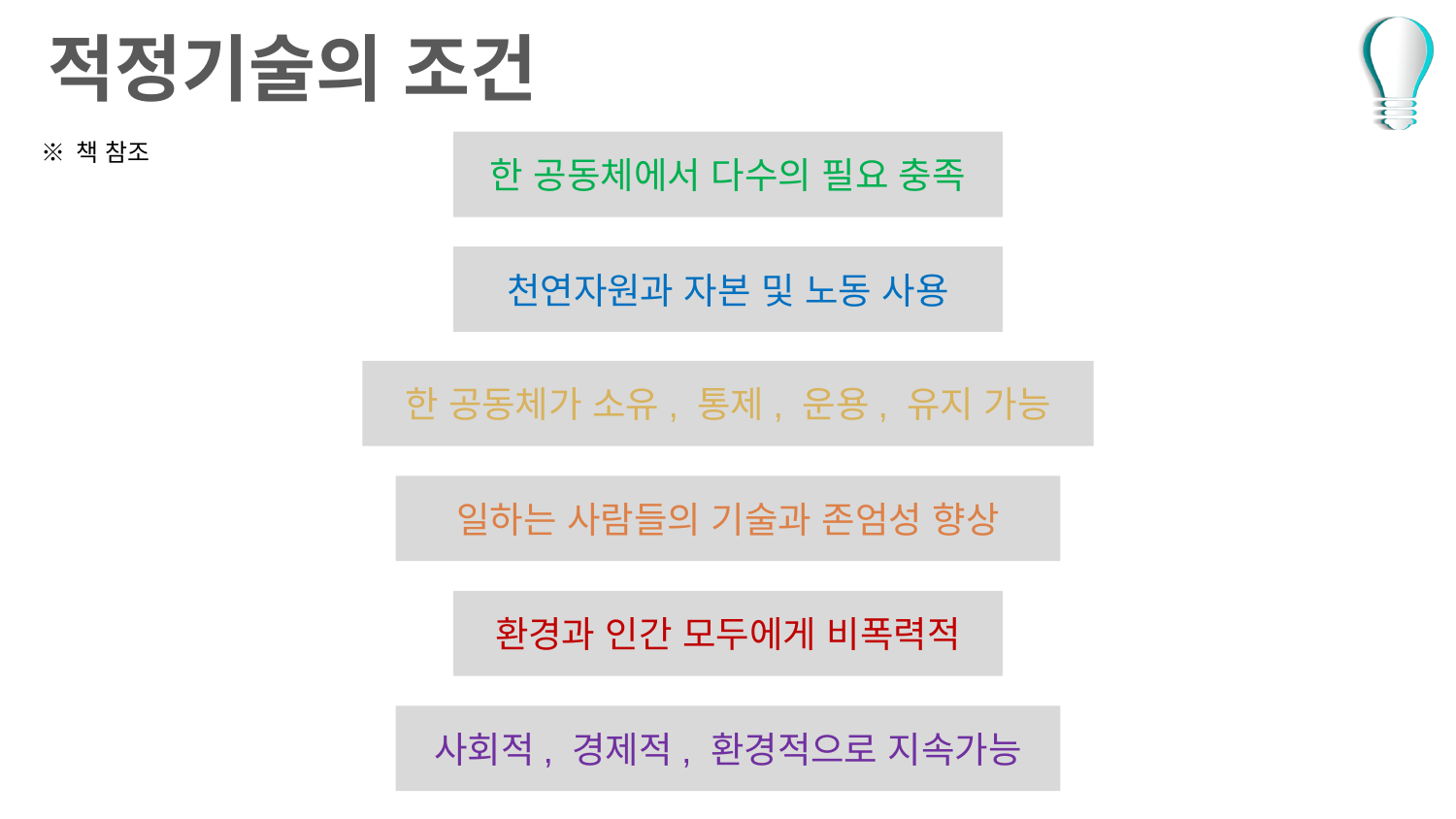

적정기술의 조건
※ 책 참조
한 공동체에서 다수의 필요 충족
천연자원과 자본 및 노동 사용
한 공동체가 소유, 통제, 운용, 유지 가능
일하는 사람들의 기술과 존엄성 향상
환경과 인간 모두에게 비폭력적
사회적, 경제적, 환경적으로 지속가능